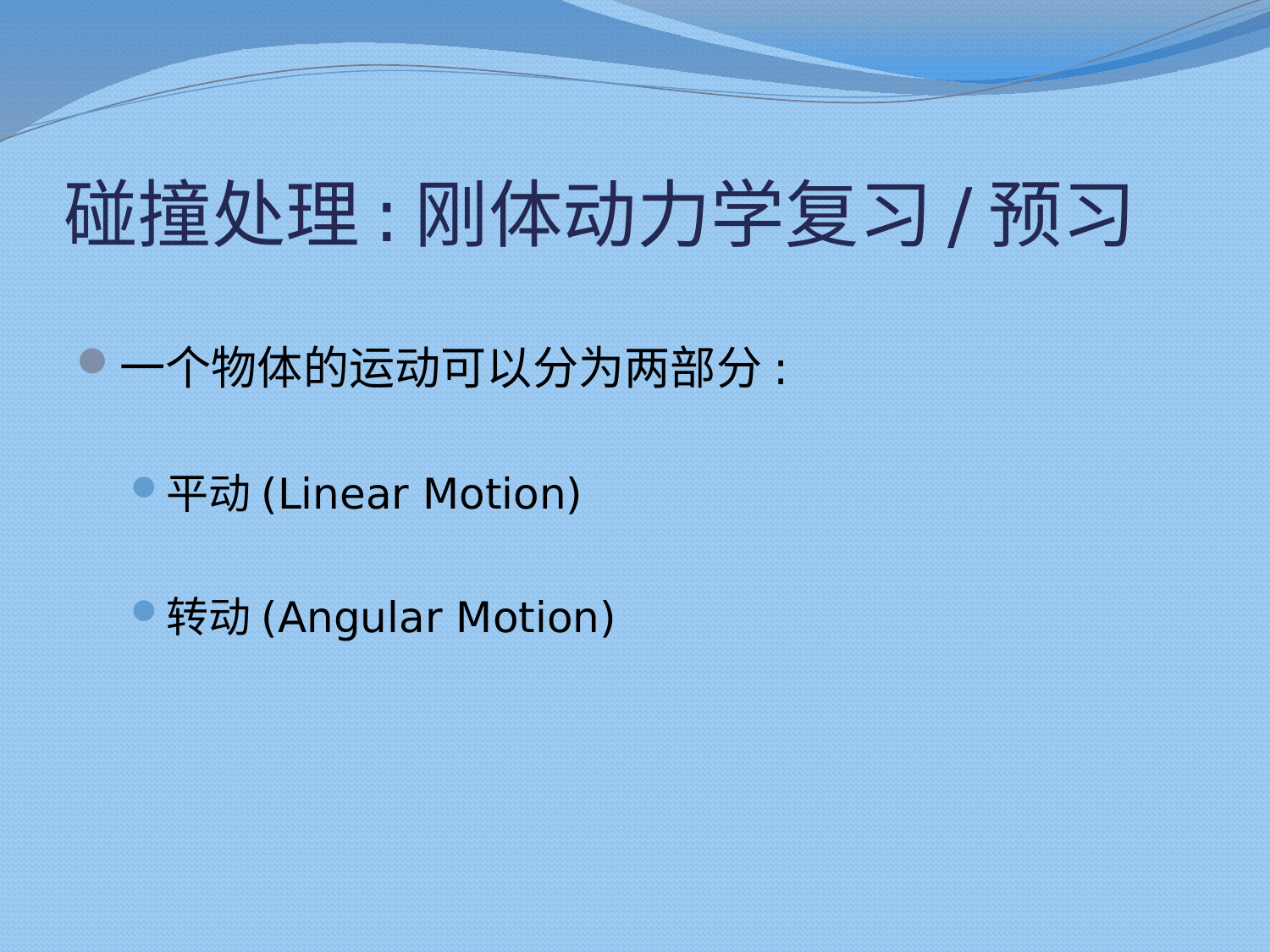

# 碰撞处理:刚体动力学复习/预习

一个物体的运动可以分为两部分:

平动(Linear Motion)

转动(Angular Motion)